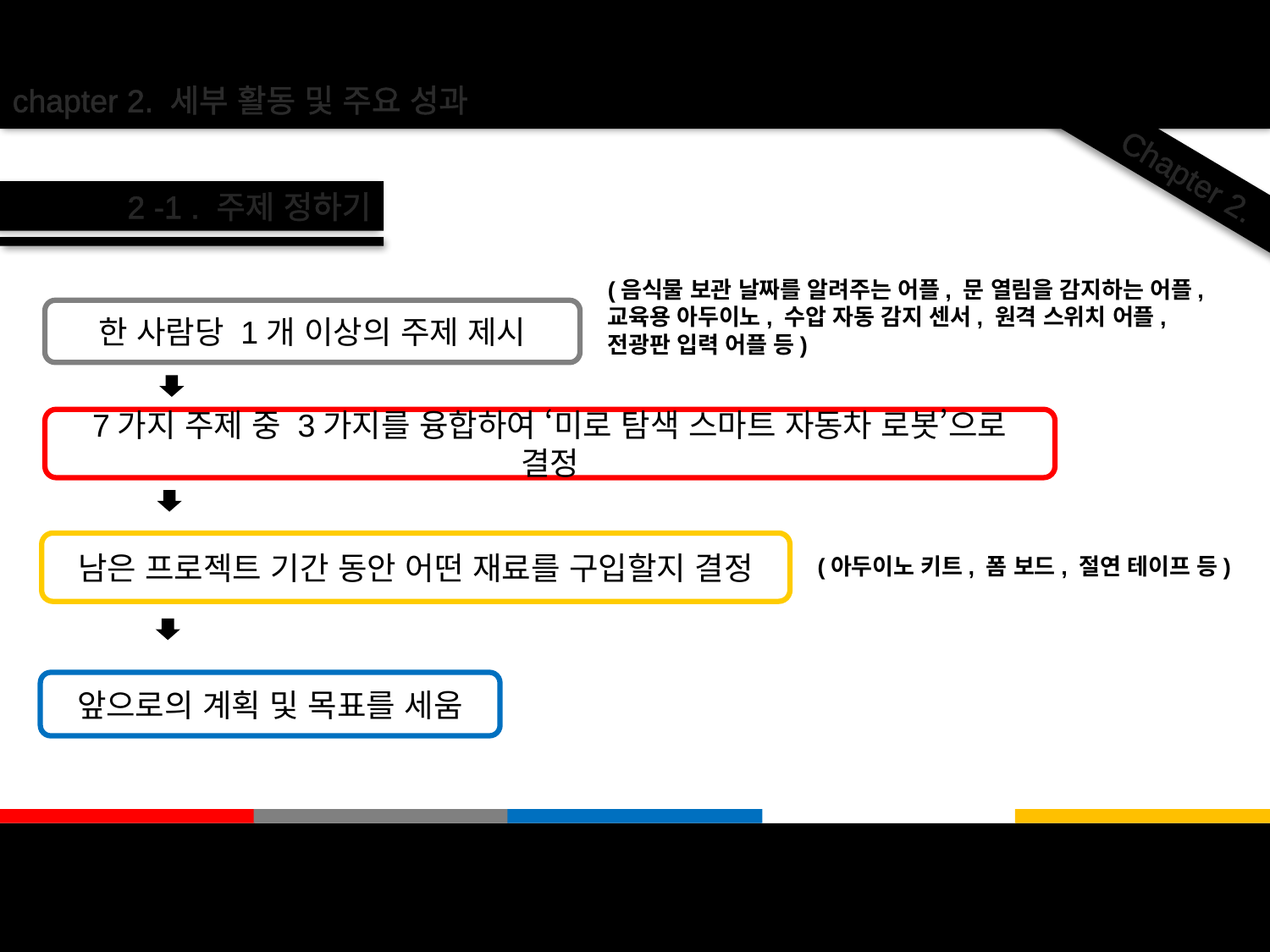

chapter 2. 세부 활동 및 주요 성과
Chapter 2.
2 -1 . 주제 정하기

(음식물 보관 날짜를 알려주는 어플, 문 열림을 감지하는 어플,
교육용 아두이노, 수압 자동 감지 센서, 원격 스위치 어플,
전광판 입력 어플 등)
한 사람당 1개 이상의 주제 제시

7가지 주제 중 3가지를 융합하여 ‘미로 탐색 스마트 자동차 로봇’으로 결정

남은 프로젝트 기간 동안 어떤 재료를 구입할지 결정
(아두이노 키트, 폼 보드, 절연 테이프 등)

앞으로의 계획 및 목표를 세움